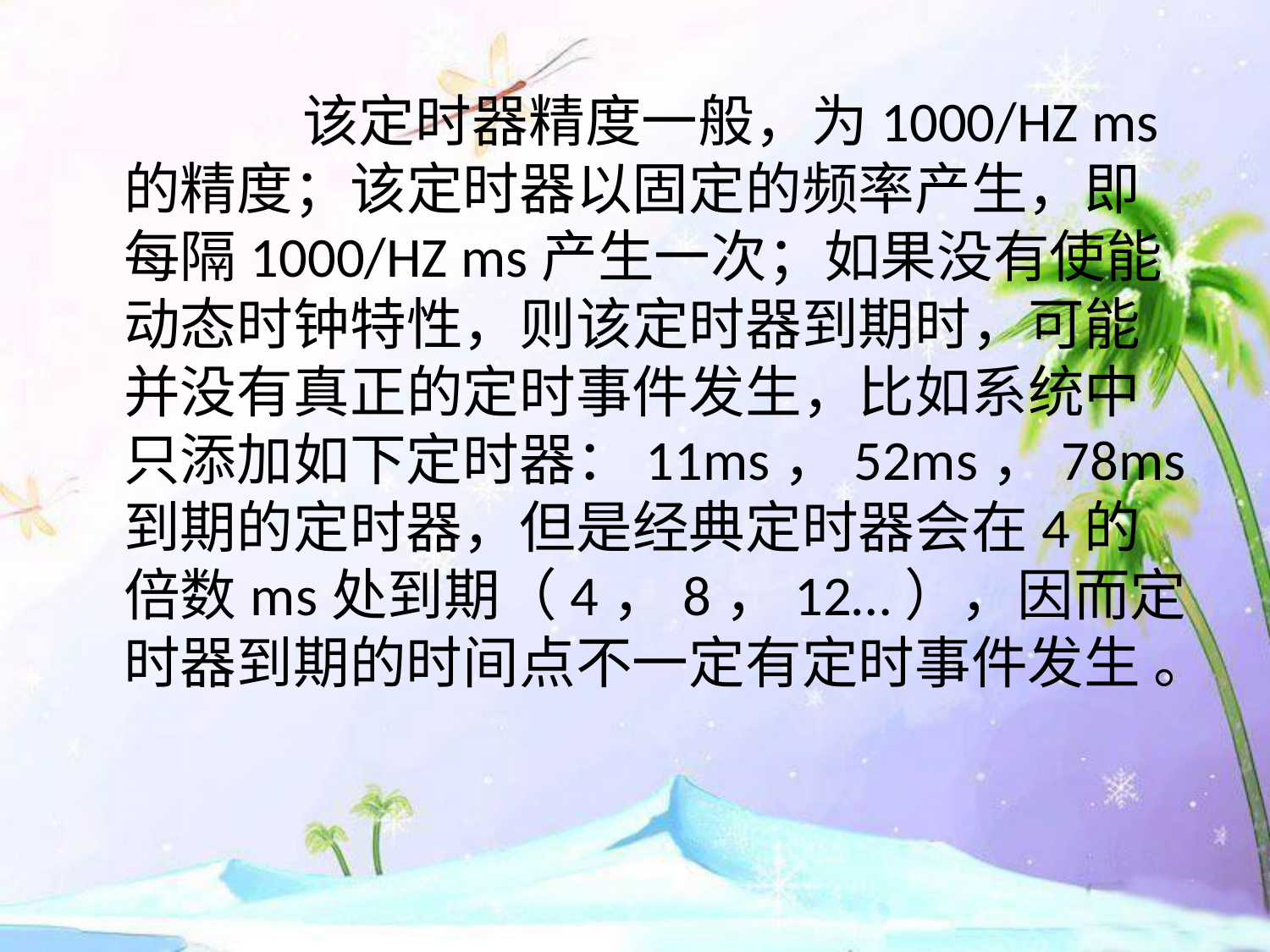

该定时器精度一般，为1000/HZ ms的精度；该定时器以固定的频率产生，即每隔1000/HZ ms产生一次；如果没有使能动态时钟特性，则该定时器到期时，可能并没有真正的定时事件发生，比如系统中只添加如下定时器：11ms，52ms，78ms到期的定时器，但是经典定时器会在4的倍数ms处到期（4，8，12…），因而定时器到期的时间点不一定有定时事件发生 。